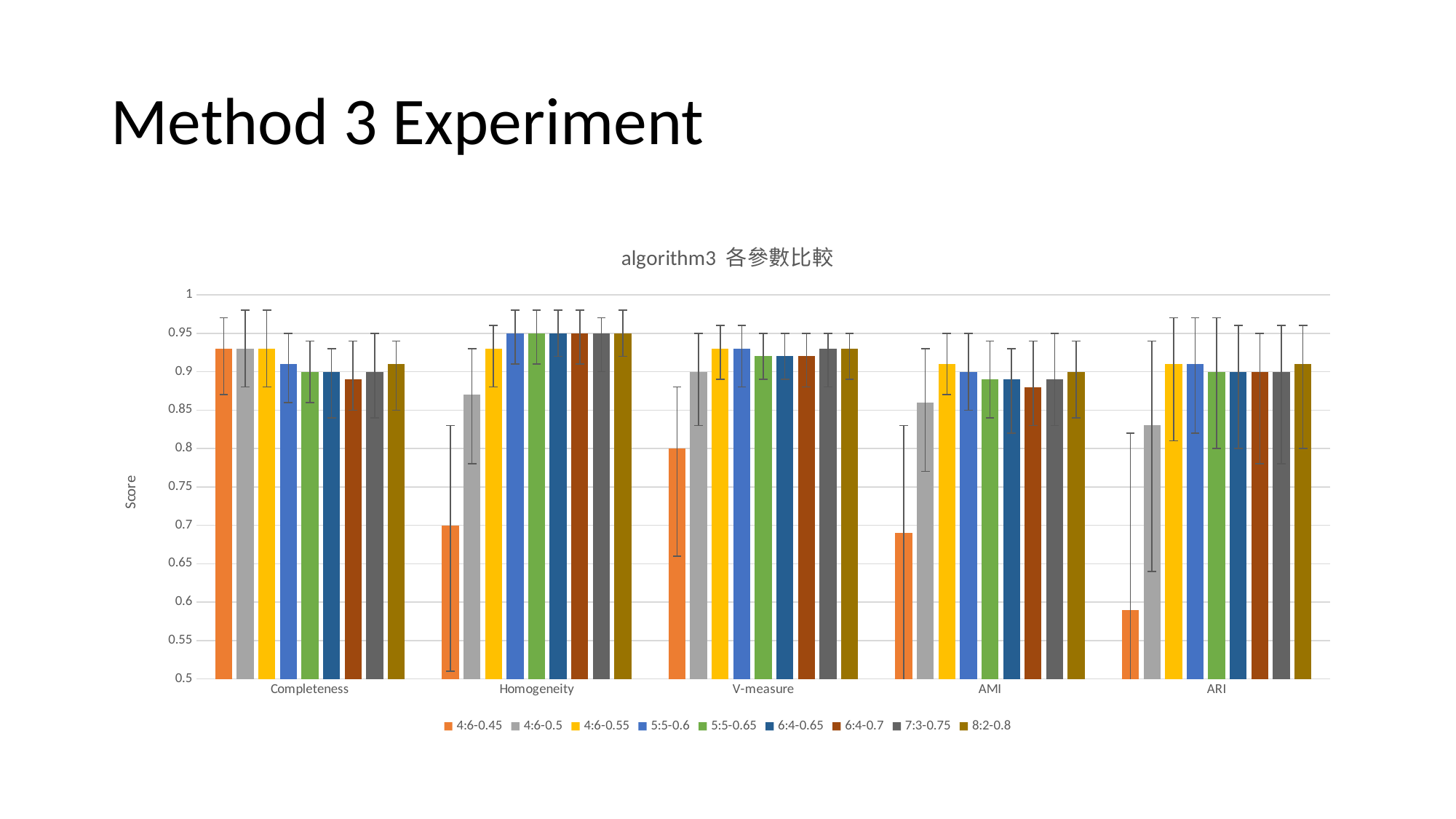

# Method 3 Experiment

### Chart: algorithm3 各參數比較

| Category | 4:6-0.45 | 4:6-0.5 | 4:6-0.55 | 5:5-0.6 | 5:5-0.65 | 6:4-0.65 | 6:4-0.7 | 7:3-0.75 | 8:2-0.8 |
|---|---|---|---|---|---|---|---|---|---|
| Completeness | 0.93 | 0.93 | 0.93 | 0.91 | 0.9 | 0.9 | 0.89 | 0.9 | 0.91 |
| Homogeneity | 0.7 | 0.87 | 0.93 | 0.95 | 0.95 | 0.95 | 0.95 | 0.95 | 0.95 |
| V-measure | 0.8 | 0.9 | 0.93 | 0.93 | 0.92 | 0.92 | 0.92 | 0.93 | 0.93 |
| AMI | 0.69 | 0.86 | 0.91 | 0.9 | 0.89 | 0.89 | 0.88 | 0.89 | 0.9 |
| ARI | 0.59 | 0.83 | 0.91 | 0.91 | 0.9 | 0.9 | 0.9 | 0.9 | 0.91 |